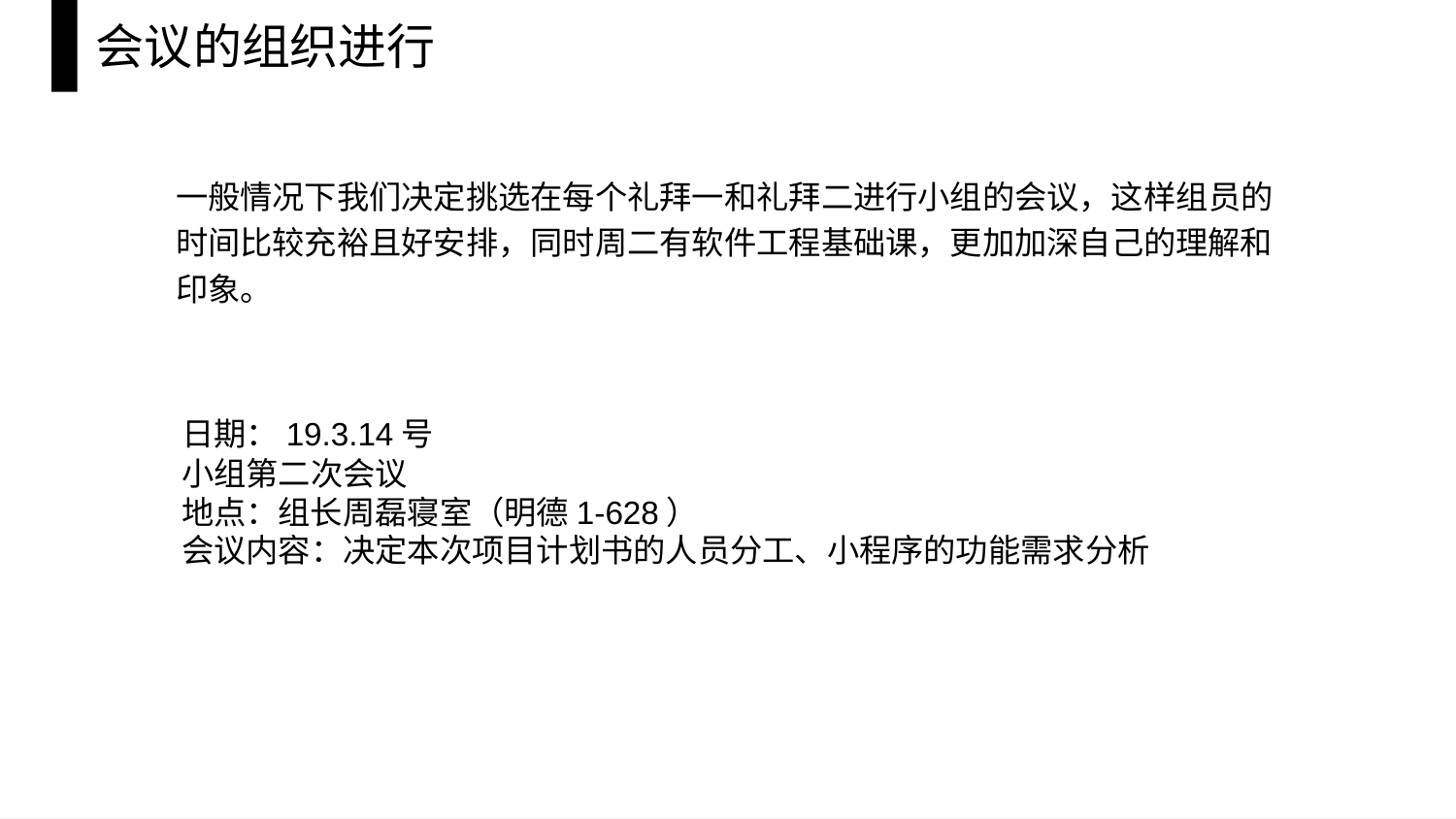

会议的组织进行
一般情况下我们决定挑选在每个礼拜一和礼拜二进行小组的会议，这样组员的时间比较充裕且好安排，同时周二有软件工程基础课，更加加深自己的理解和印象。
日期：19.3.14号
小组第二次会议
地点：组长周磊寝室（明德1-628）
会议内容：决定本次项目计划书的人员分工、小程序的功能需求分析